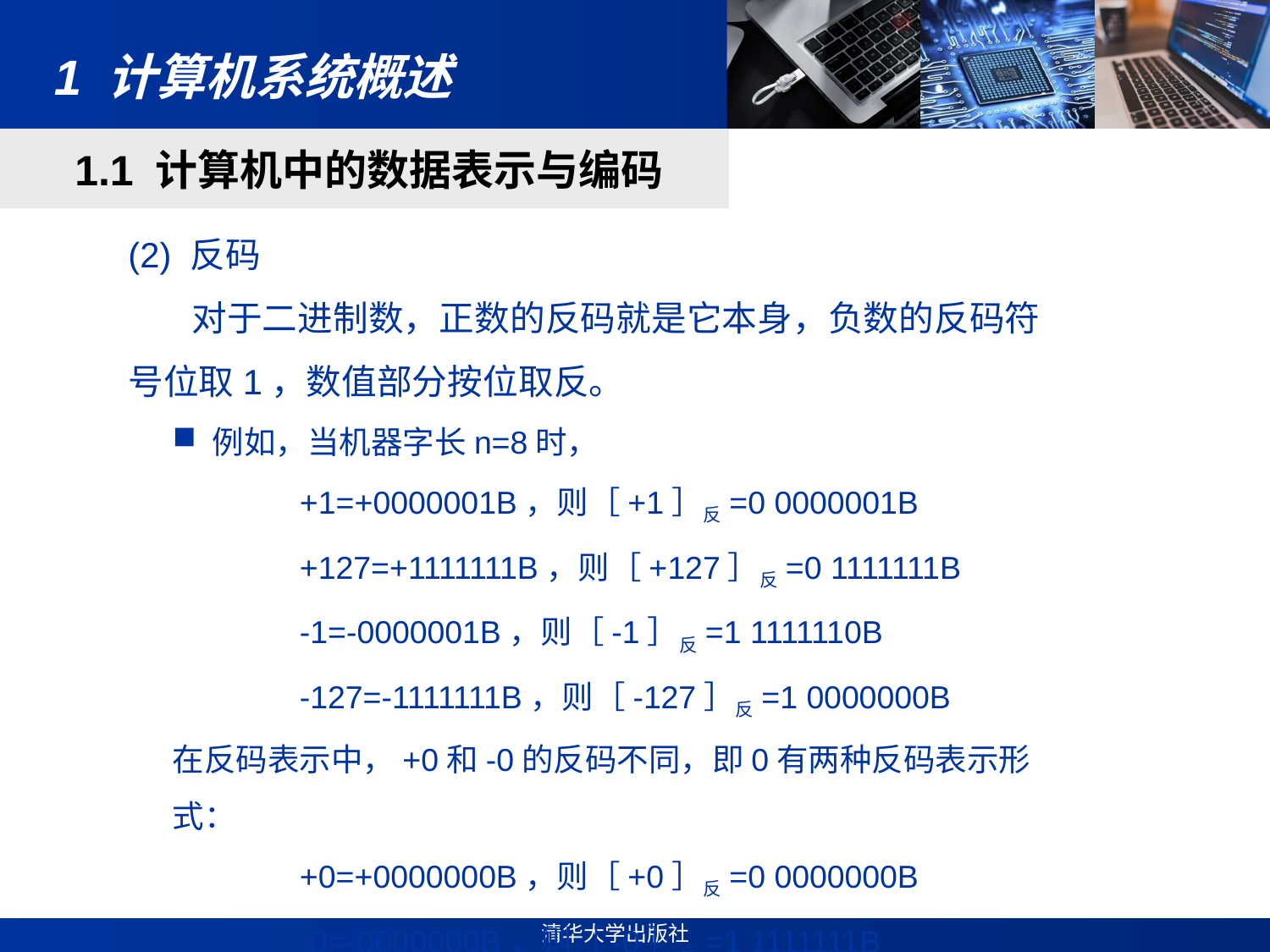

# 1 计算机系统概述
1.1 计算机中的数据表示与编码
(2) 反码
对于二进制数，正数的反码就是它本身，负数的反码符号位取1，数值部分按位取反。

例如，当机器字长n=8时，
+1=+0000001B，则［+1］反=0 0000001B
+127=+1111111B，则［+127］反=0 1111111B
-1=-0000001B，则［-1］反=1 1111110B
-127=-1111111B，则［-127］反=1 0000000B
在反码表示中，+0和-0的反码不同，即0有两种反码表示形式：
+0=+0000000B，则［+0］反=0 0000000B
-0=-0000000B，则［-0］反=1 1111111B